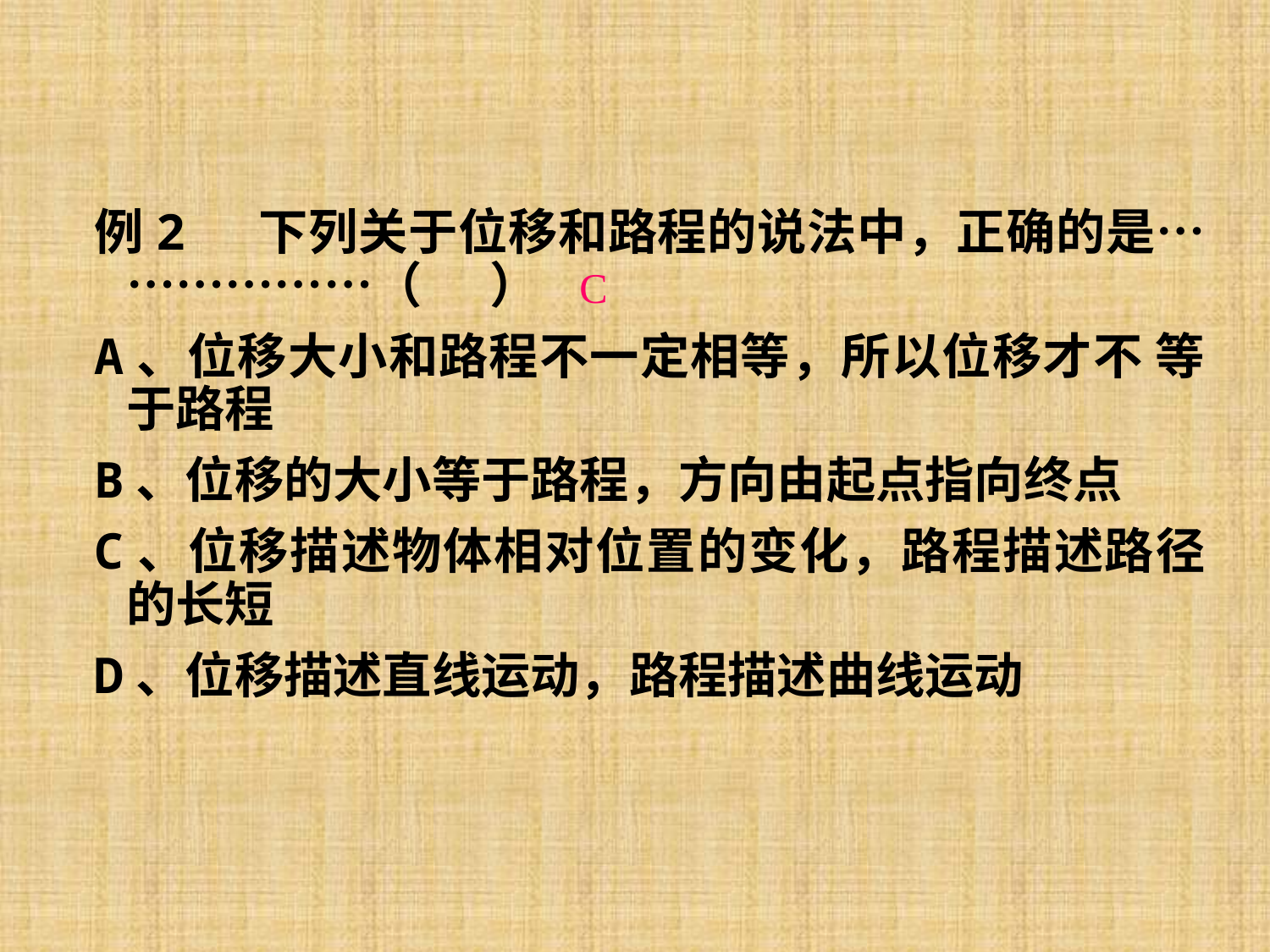

例2  下列关于位移和路程的说法中，正确的是………………（      ）
A、位移大小和路程不一定相等，所以位移才不 等于路程
B、位移的大小等于路程，方向由起点指向终点
C、位移描述物体相对位置的变化，路程描述路径的长短
D、位移描述直线运动，路程描述曲线运动

C